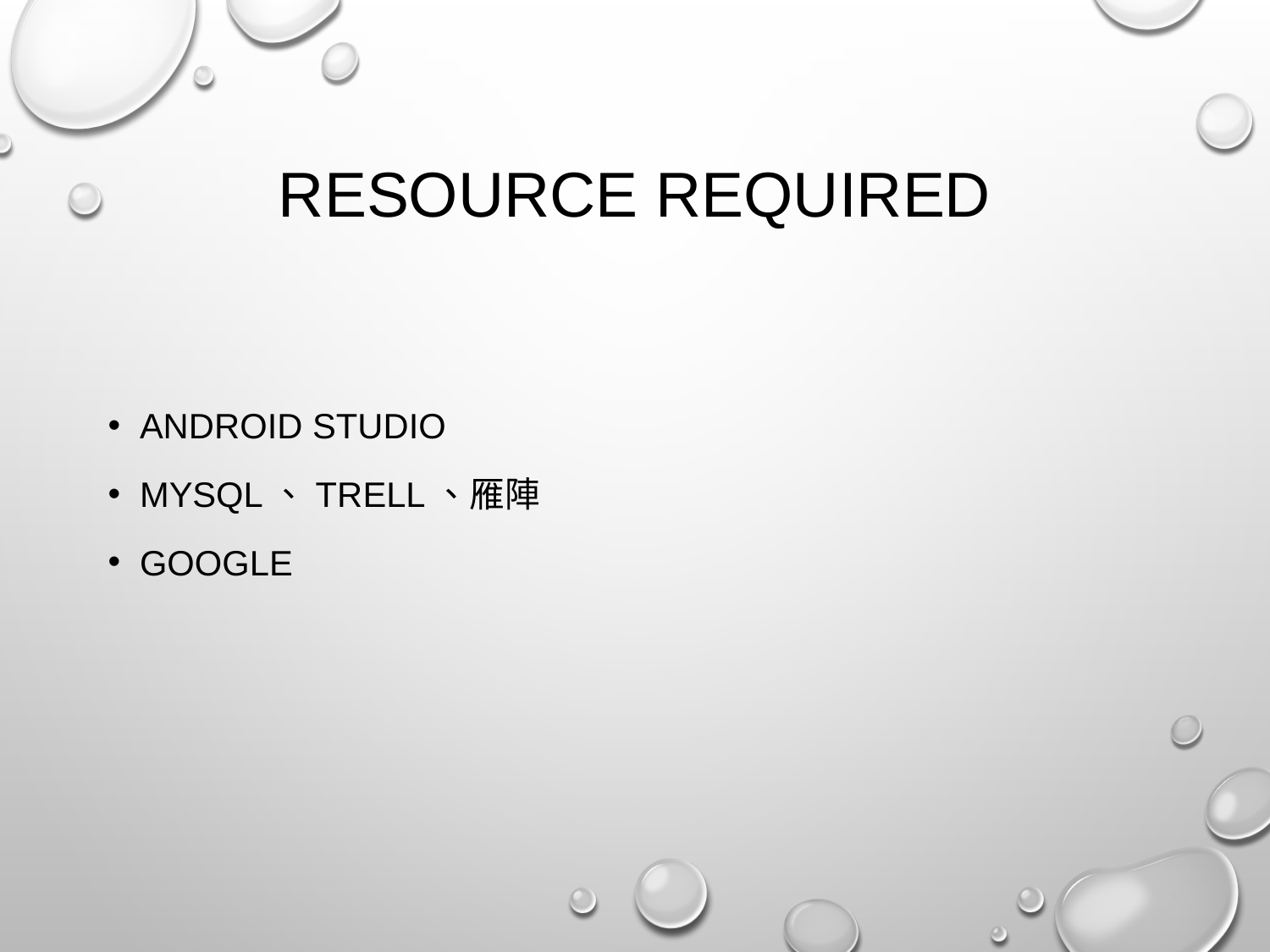

# Resource Required

Android Studio
MySql、trell、雁陣
google